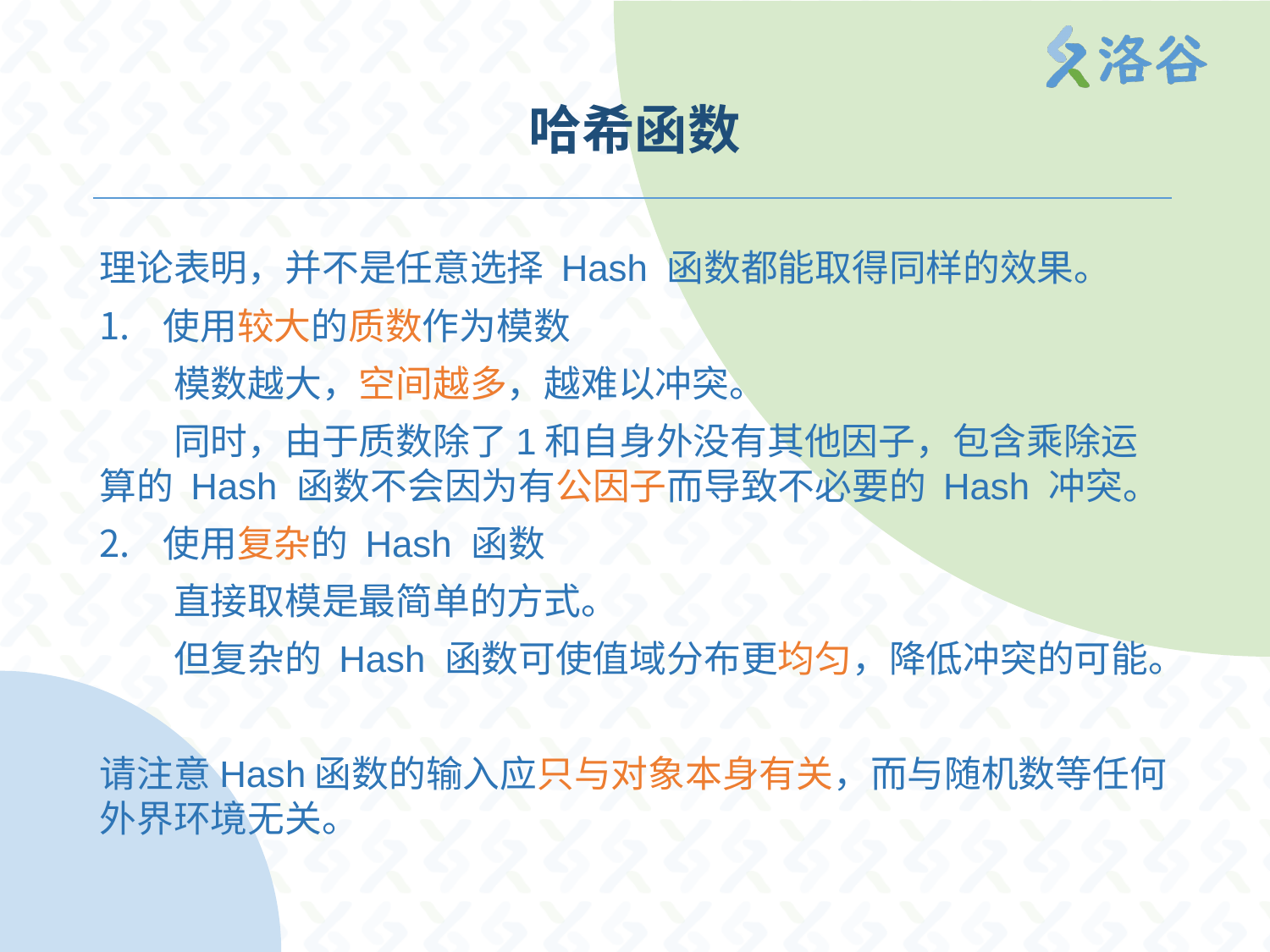

# 哈希函数
理论表明，并不是任意选择 Hash 函数都能取得同样的效果。
使用较大的质数作为模数
　　模数越大，空间越多，越难以冲突。
　　同时，由于质数除了1和自身外没有其他因子，包含乘除运算的 Hash 函数不会因为有公因子而导致不必要的 Hash 冲突。
使用复杂的 Hash 函数
　　直接取模是最简单的方式。
　　但复杂的 Hash 函数可使值域分布更均匀，降低冲突的可能。

请注意Hash函数的输入应只与对象本身有关，而与随机数等任何外界环境无关。